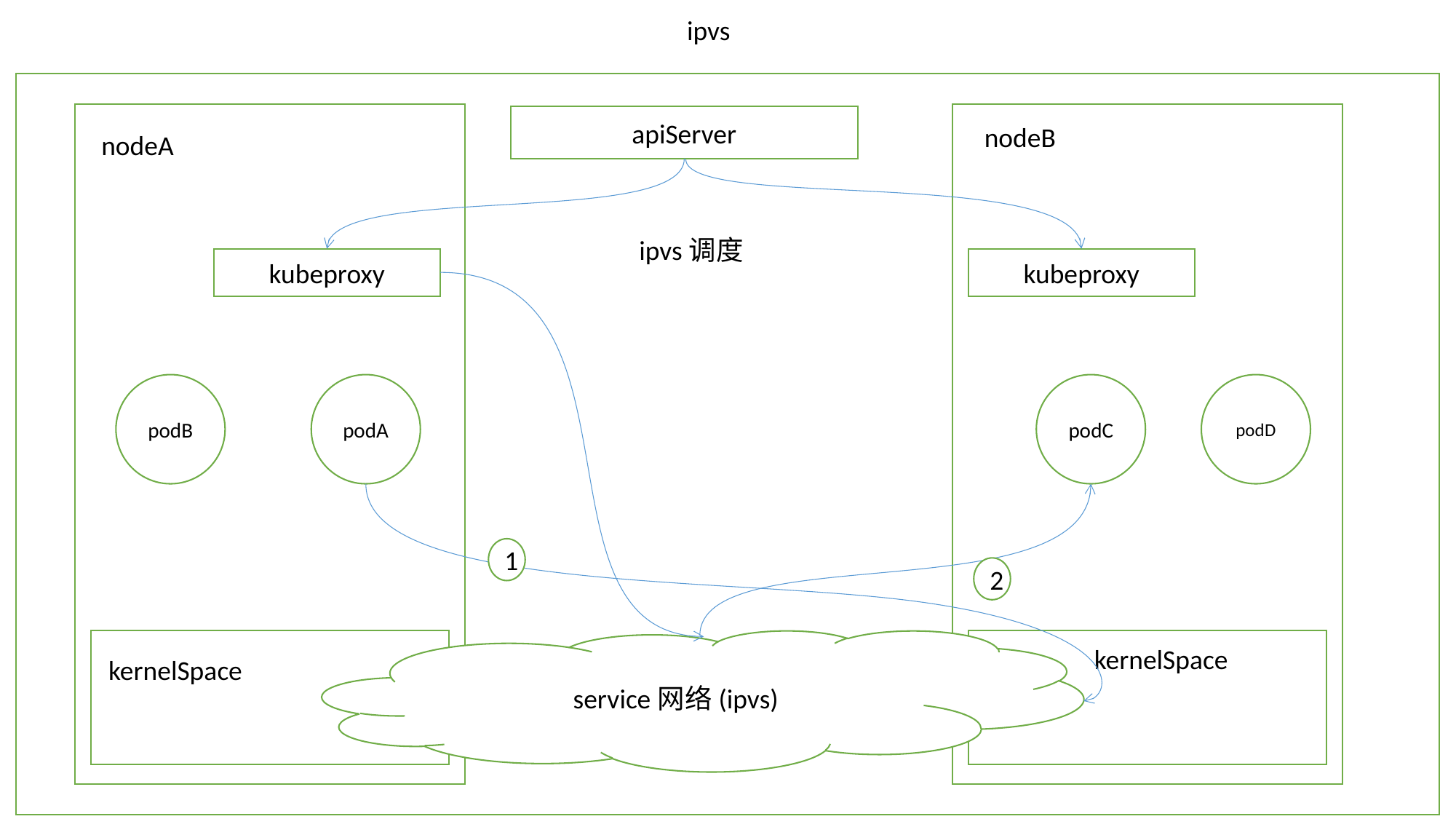

ipvs

apiServer
nodeB
nodeA
ipvs调度
kubeproxy
kubeproxy
podB
podA
podC
podD
1
2

service网络(ipvs)

kernelSpace
kernelSpace